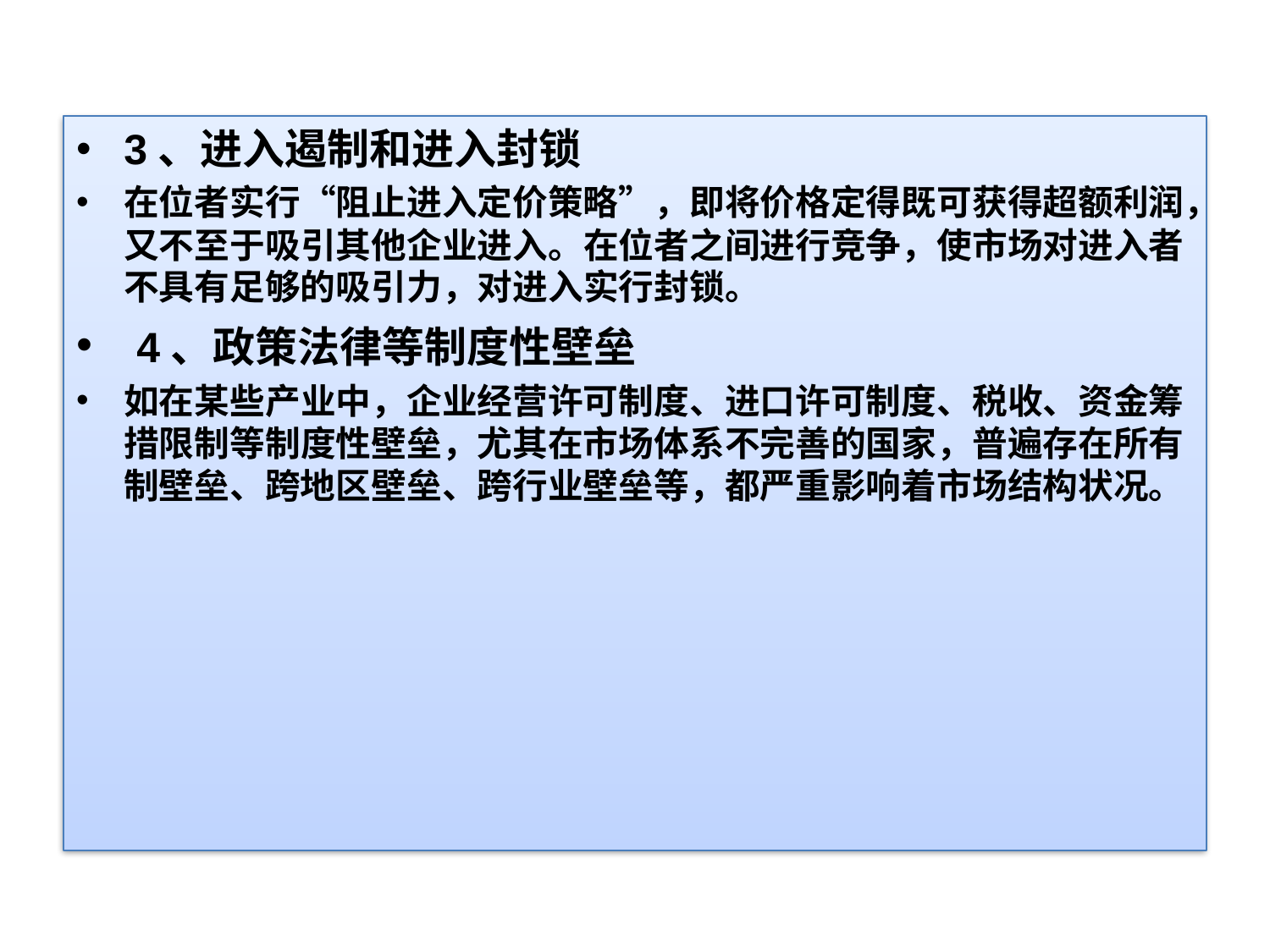

#
3、进入遏制和进入封锁
在位者实行“阻止进入定价策略”，即将价格定得既可获得超额利润，又不至于吸引其他企业进入。在位者之间进行竞争，使市场对进入者不具有足够的吸引力，对进入实行封锁。
 4、政策法律等制度性壁垒
如在某些产业中，企业经营许可制度、进口许可制度、税收、资金筹措限制等制度性壁垒，尤其在市场体系不完善的国家，普遍存在所有制壁垒、跨地区壁垒、跨行业壁垒等，都严重影响着市场结构状况。